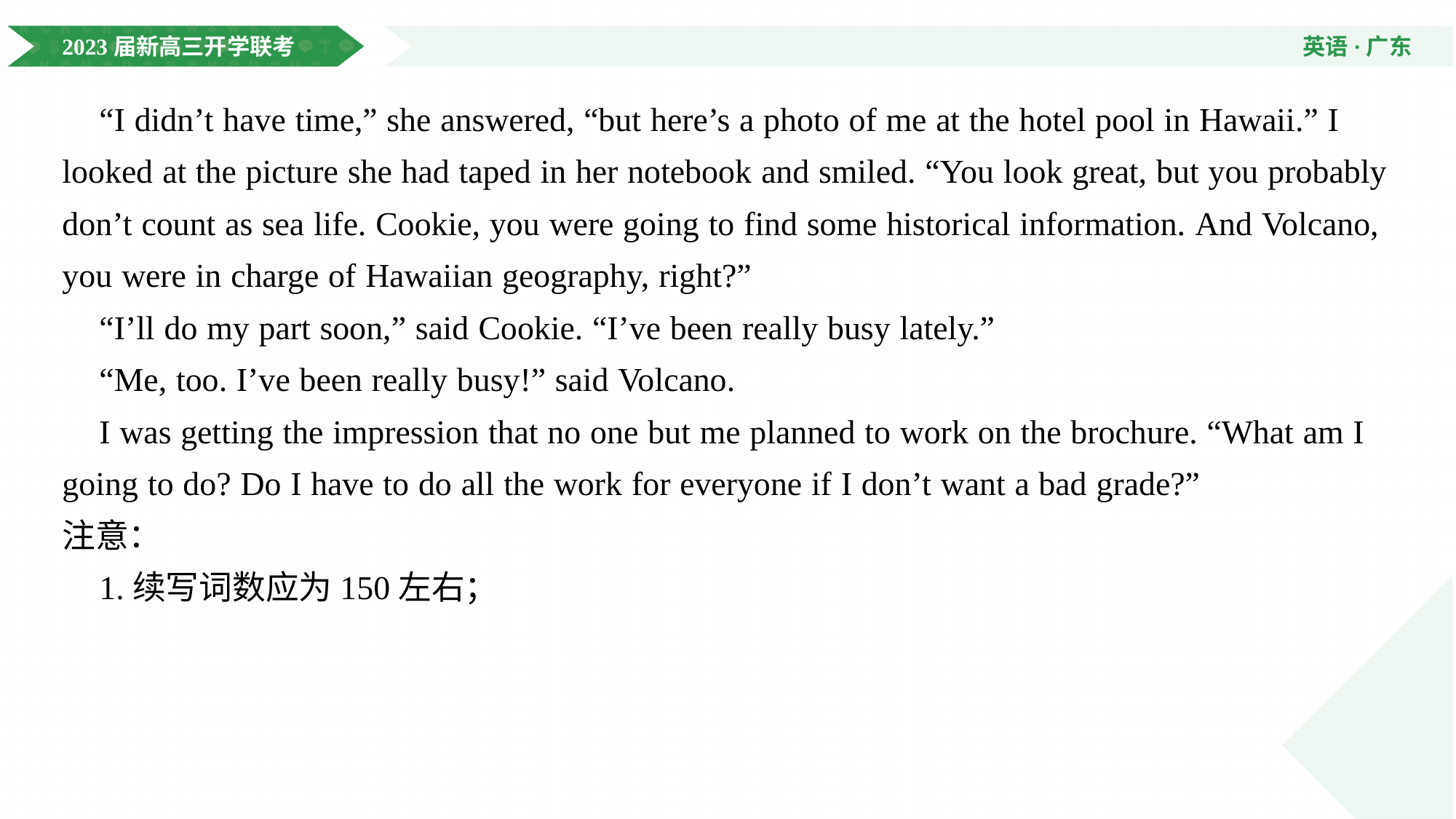

“I didn’t have time,” she answered, “but here’s a photo of me at the hotel pool in Hawaii.” I looked at the picture she had taped in her notebook and smiled. “You look great, but you probably don’t count as sea life. Cookie, you were going to find some historical information. And Volcano, you were in charge of Hawaiian geography, right?”
    “I’ll do my part soon,” said Cookie. “I’ve been really busy lately.”
    “Me, too. I’ve been really busy!” said Volcano.
    I was getting the impression that no one but me planned to work on the brochure. “What am I going to do? Do I have to do all the work for everyone if I don’t want a bad grade?”
注意：
    1.续写词数应为150左右；